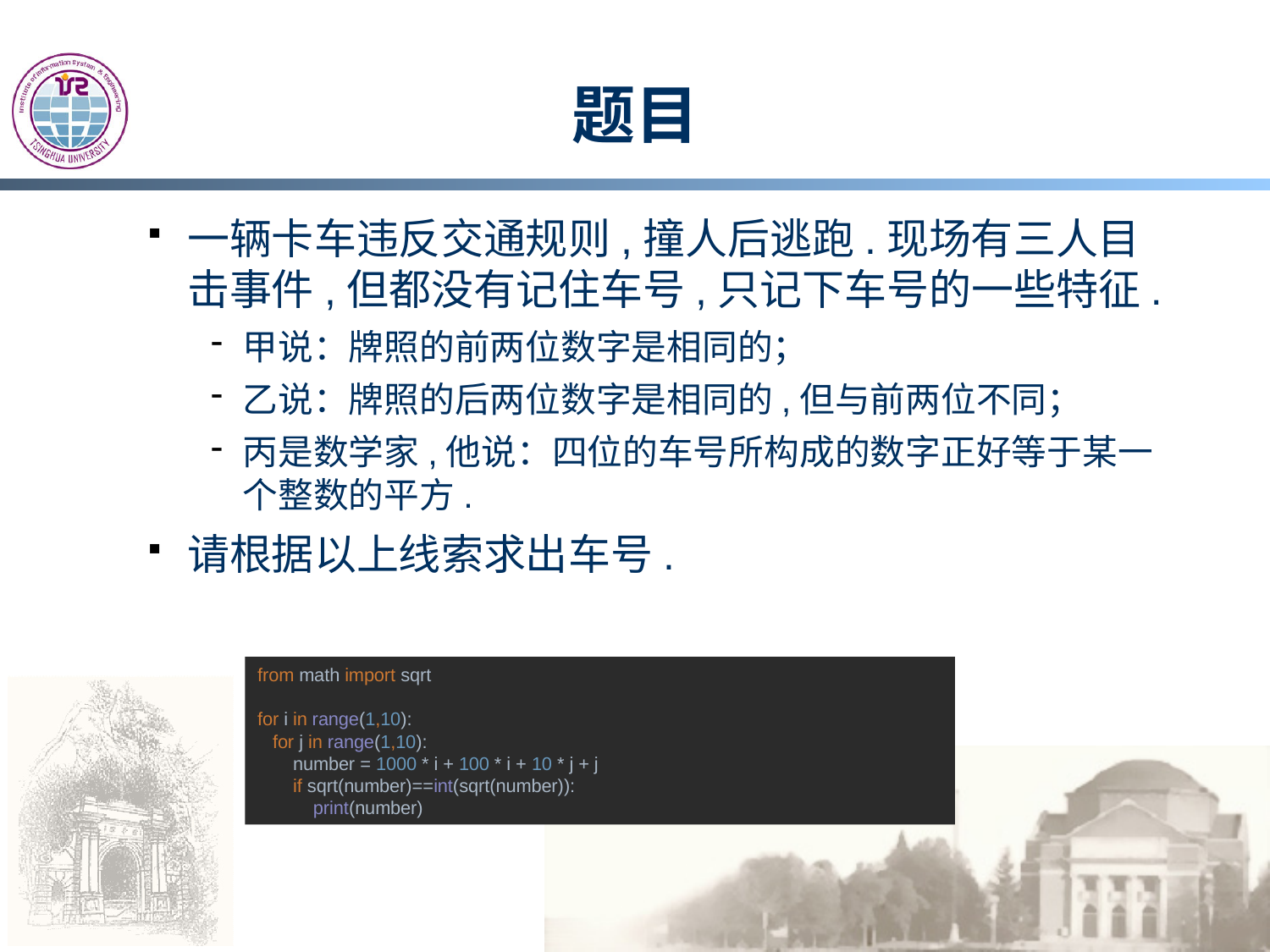

# 题目
一辆卡车违反交通规则,撞人后逃跑.现场有三人目击事件,但都没有记住车号,只记下车号的一些特征.
甲说：牌照的前两位数字是相同的；
乙说：牌照的后两位数字是相同的,但与前两位不同；
丙是数学家,他说：四位的车号所构成的数字正好等于某一个整数的平方.
请根据以上线索求出车号.

from math import sqrt
for i in range(1,10):
   for j in range(1,10):
       number = 1000 * i + 100 * i + 10 * j + j
       if sqrt(number)==int(sqrt(number)):
           print(number)